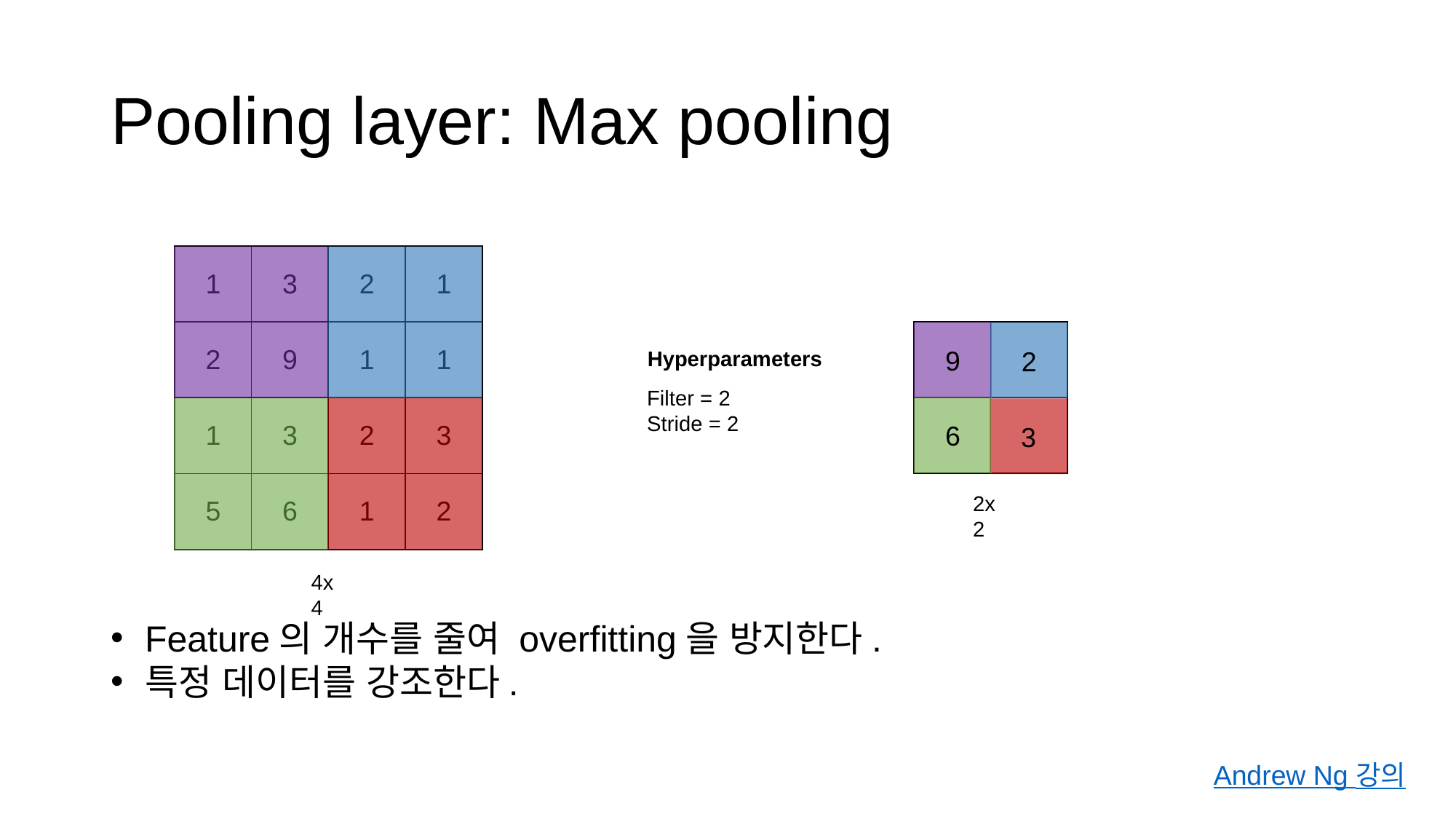

# Pooling layer: Max pooling
| 1 | 3 | 2 | 1 |
| --- | --- | --- | --- |
| 2 | 9 | 1 | 1 |
| 1 | 3 | 2 | 3 |
| 5 | 6 | 1 | 2 |

|  |  |
| --- | --- |
|  |  |
9
2
6
3
Hyperparameters
Filter = 2
Stride = 2
2x2
4x4
Feature의 개수를 줄여 overfitting을 방지한다.
특정 데이터를 강조한다.
Andrew Ng 강의